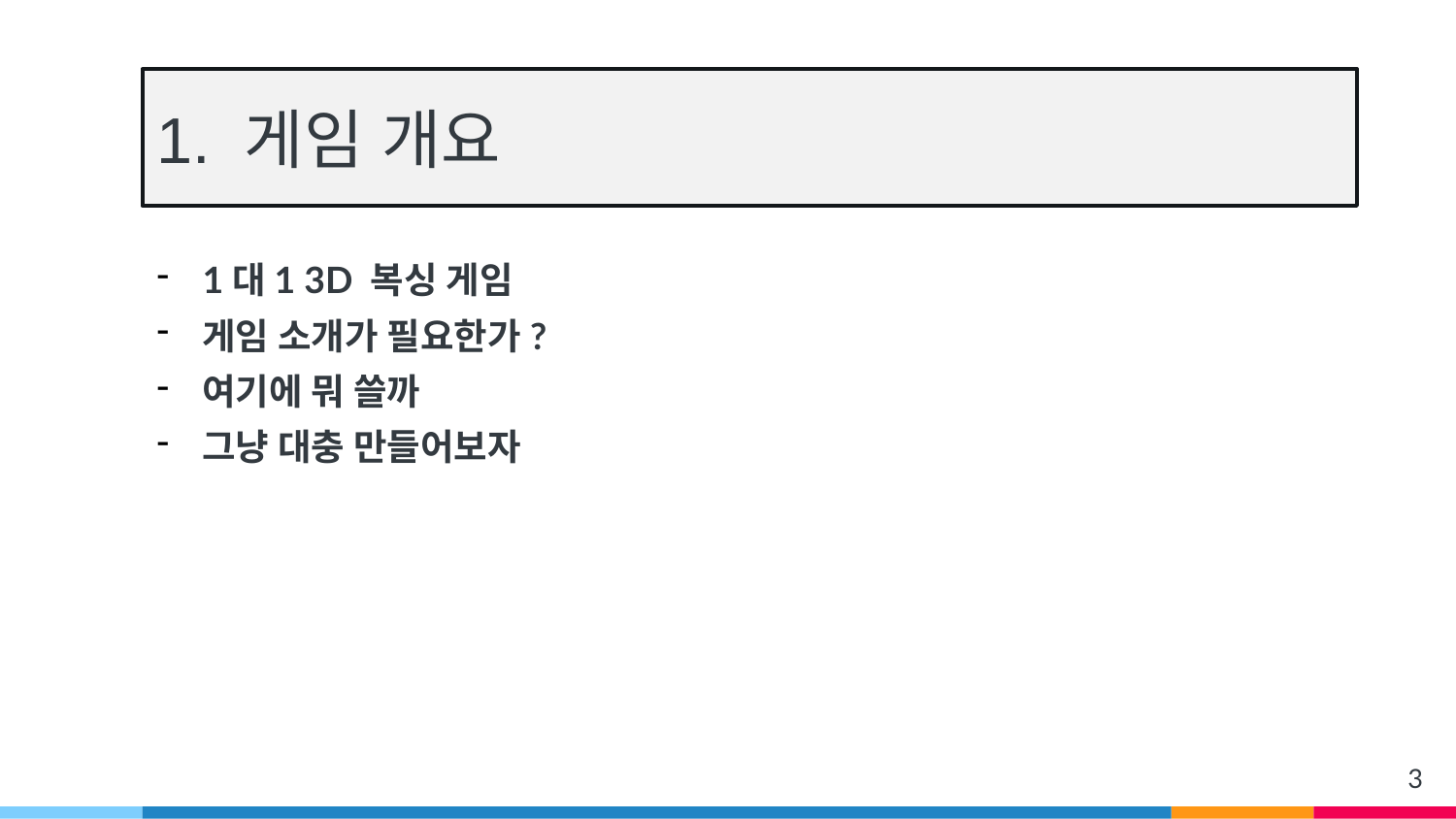

# 1. 게임 개요
1대1 3D 복싱 게임
게임 소개가 필요한가?
여기에 뭐 쓸까
그냥 대충 만들어보자

3